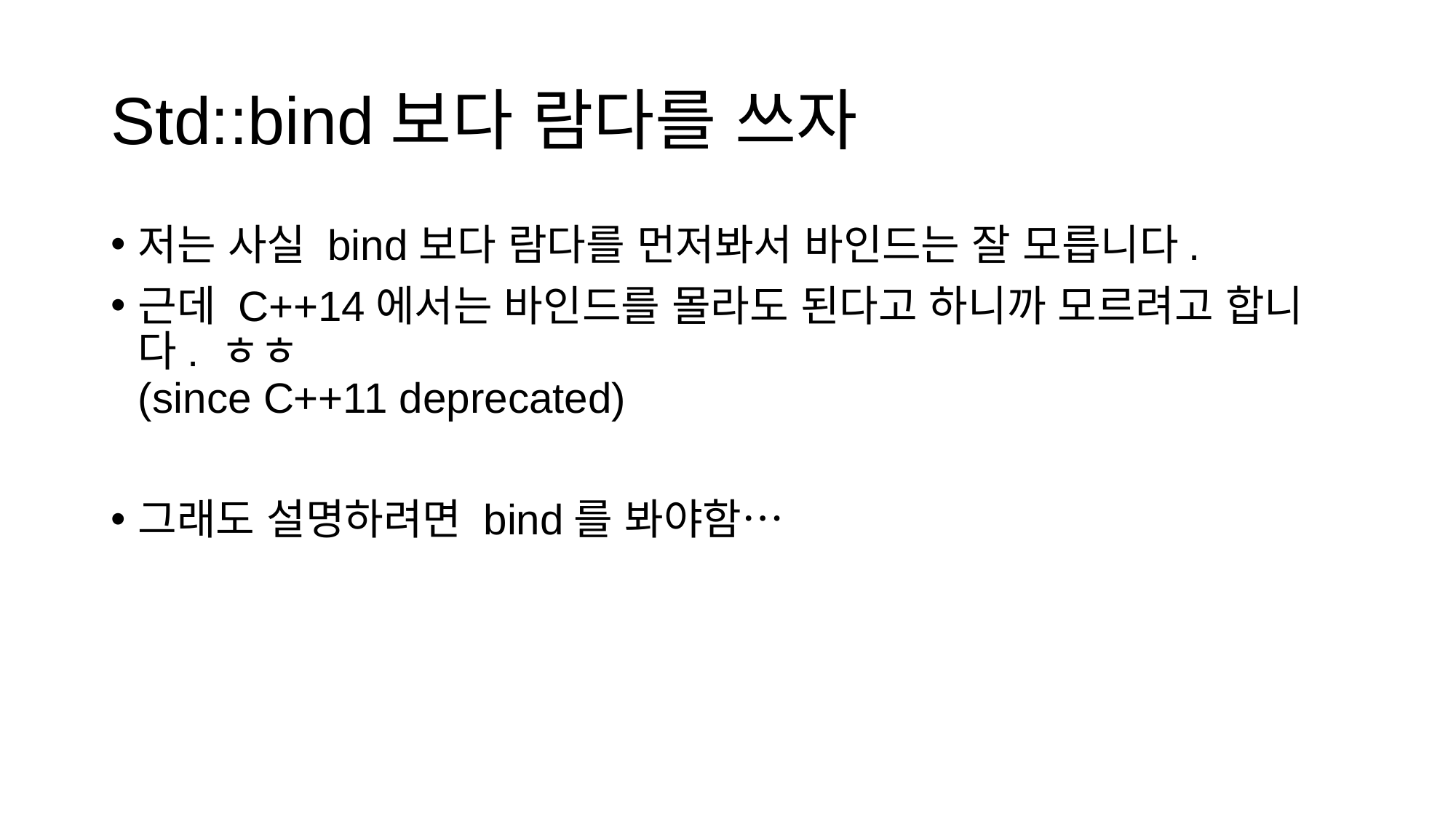

# Std::bind보다 람다를 쓰자
저는 사실 bind보다 람다를 먼저봐서 바인드는 잘 모릅니다.
근데 C++14에서는 바인드를 몰라도 된다고 하니까 모르려고 합니다. ㅎㅎ
(since C++11 deprecated)

그래도 설명하려면 bind를 봐야함…